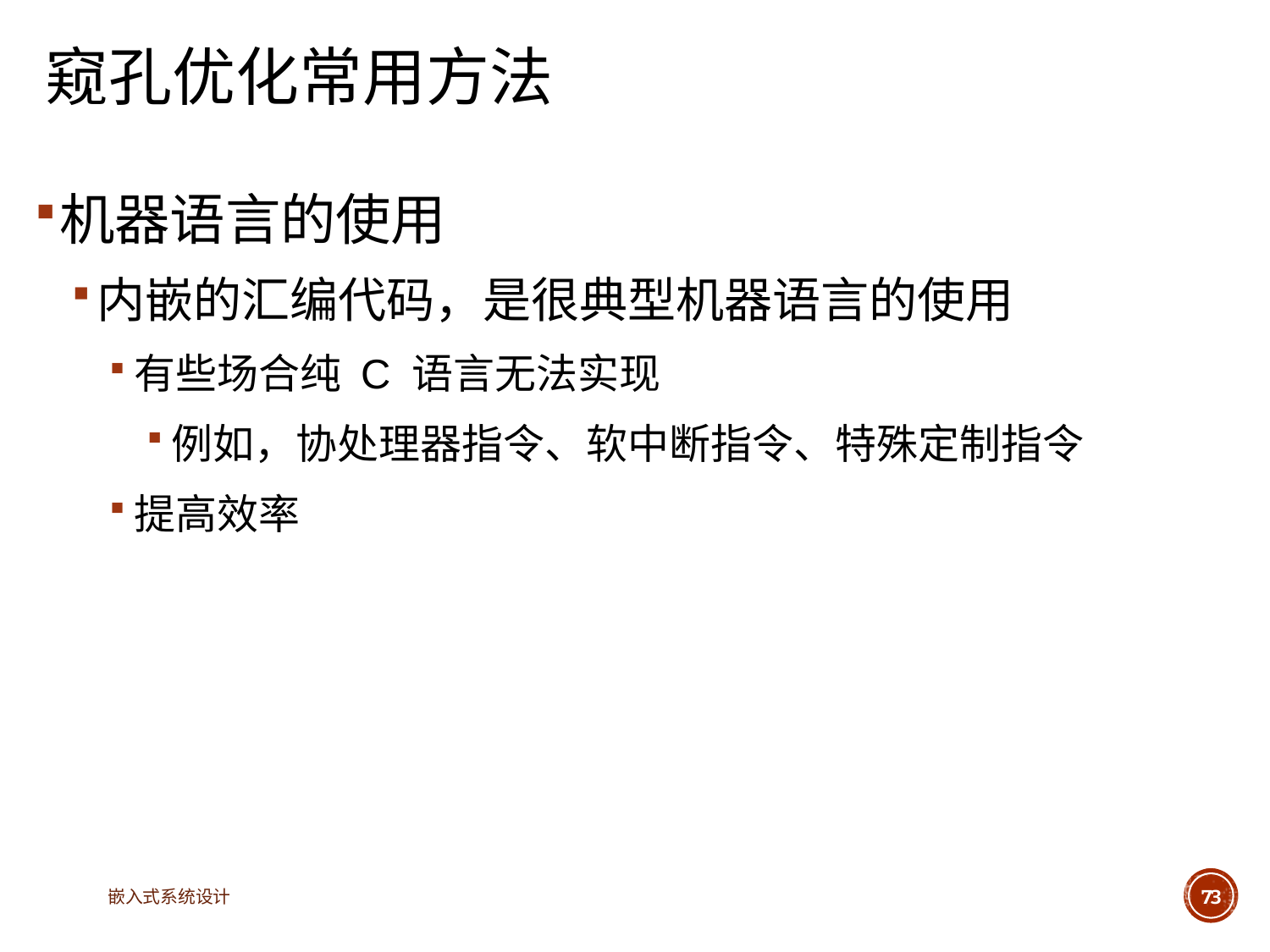

# 窥孔优化常用方法
机器语言的使用
内嵌的汇编代码，是很典型机器语言的使用
有些场合纯 C 语言无法实现
例如，协处理器指令、软中断指令、特殊定制指令
提高效率
嵌入式系统设计
73